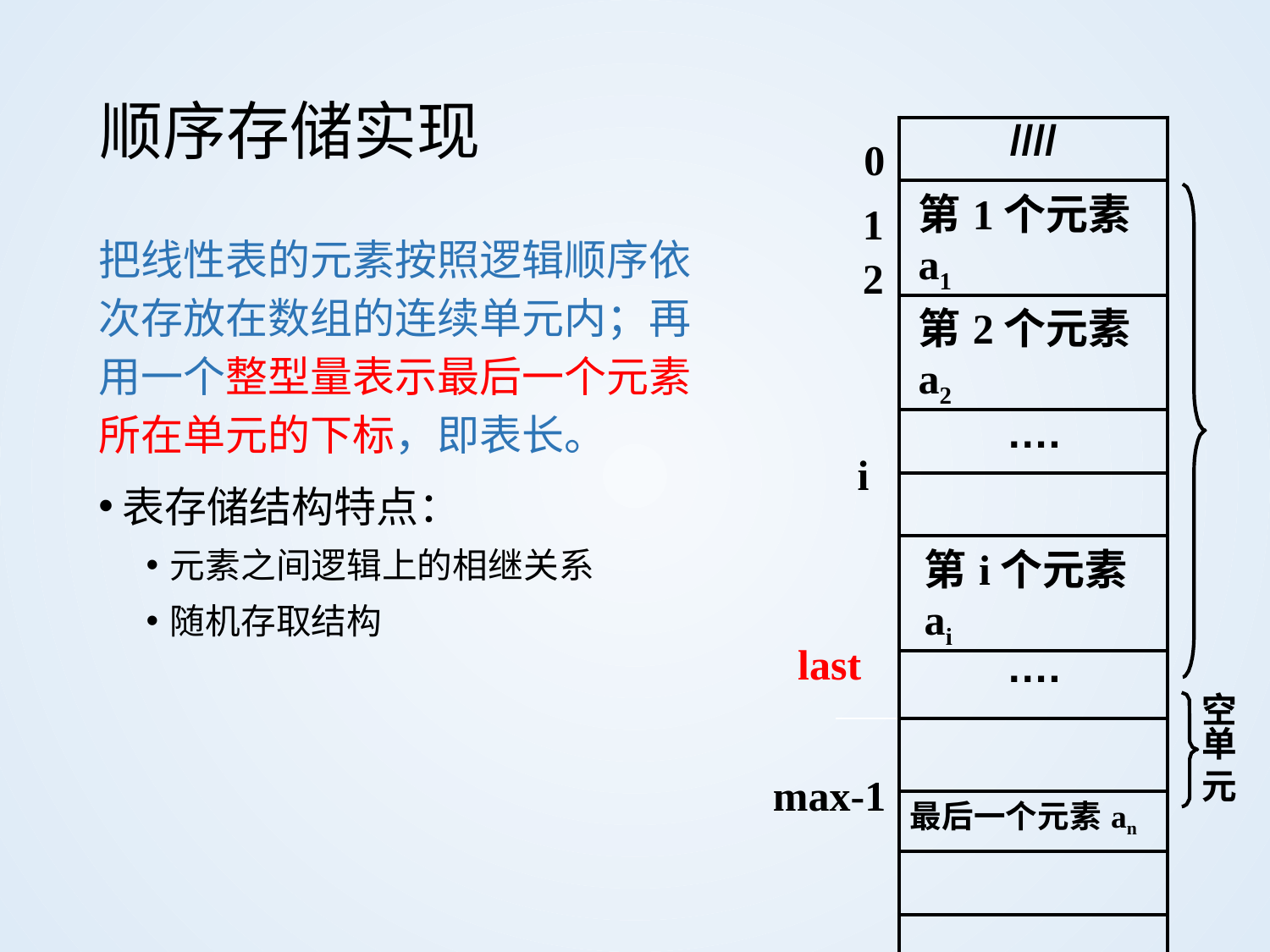

# 顺序存储实现
|  | //// |
| --- | --- |
|  | 第1个元素a1 |
|  | 第2个元素a2 |
|  | …. |
|  |  |
|  | 第i个元素ai |
|  | …. |
|  |  |
|  | 最后一个元素an |
|  |  |
|  |  |
0
1
2

把线性表的元素按照逻辑顺序依次存放在数组的连续单元内；再用一个整型量表示最后一个元素所在单元的下标，即表长。
表存储结构特点：
元素之间逻辑上的相继关系
随机存取结构
i
last

空 单
元
max-1